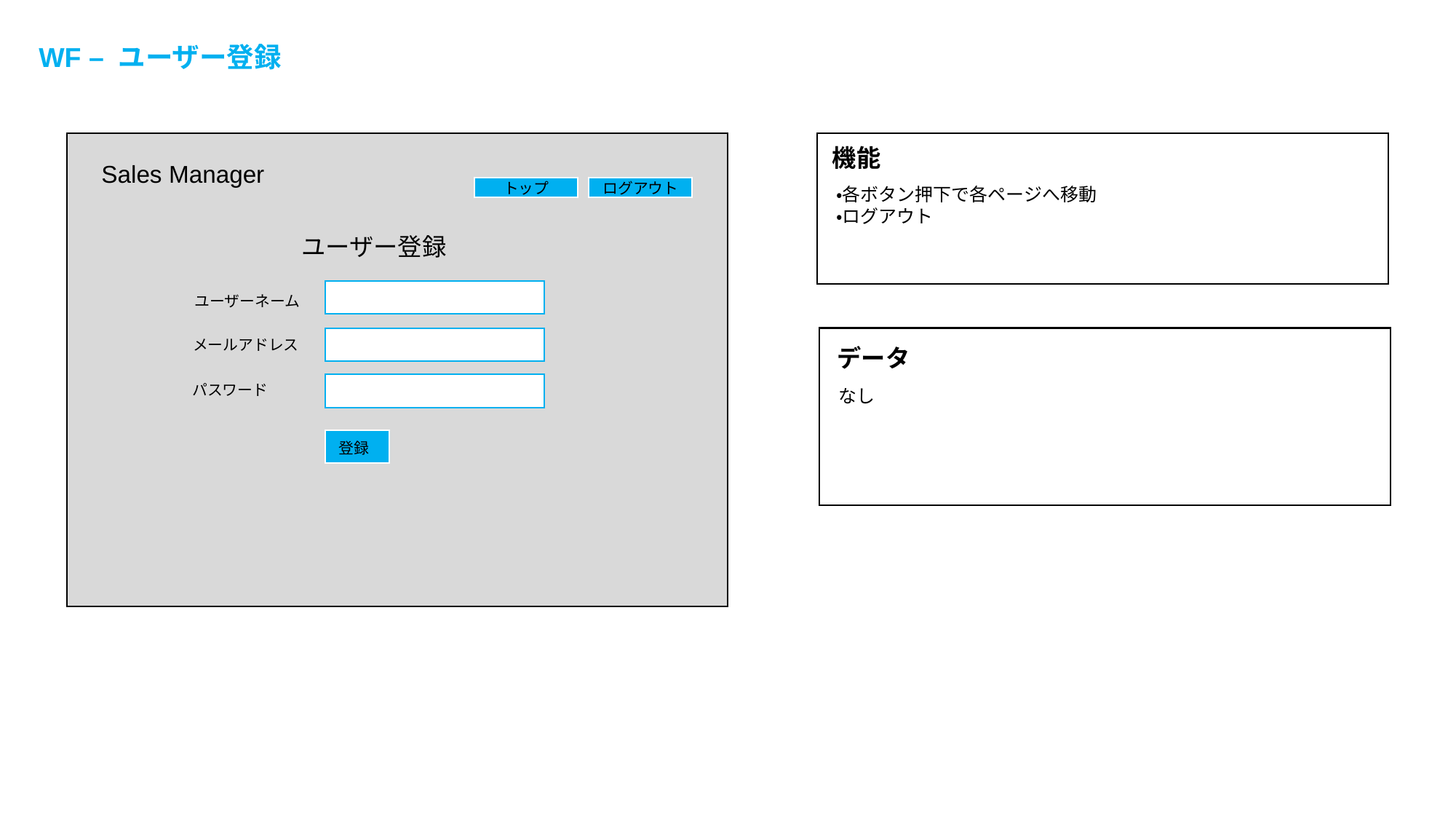

WF – ユーザー登録

機能
Sales Manager
トップ
ログアウト
・各ボタン押下で各ページへ移動
・ログアウト
ユーザー登録

ユーザーネーム

メールアドレス
データ

パスワード
なし

登録